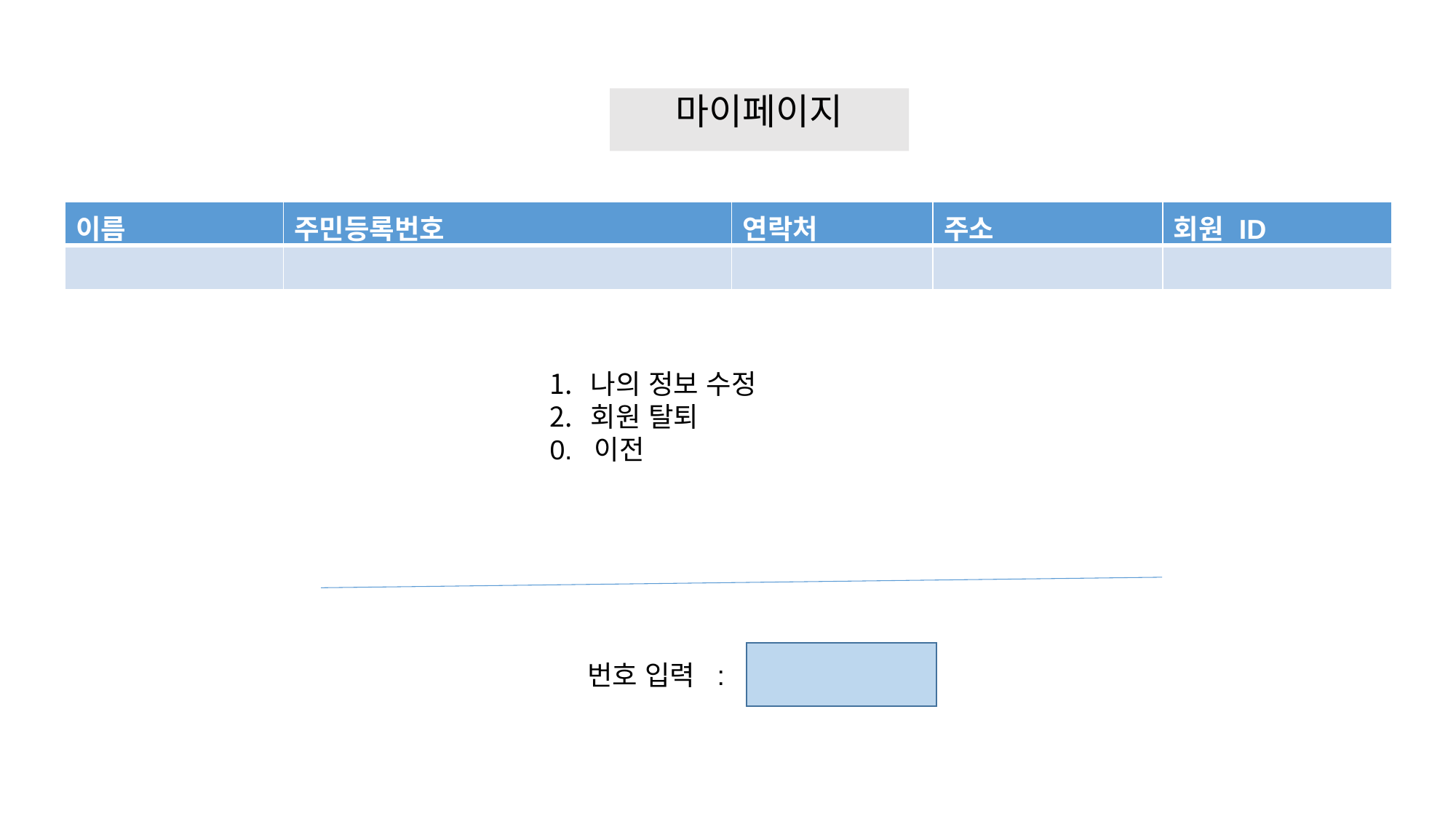

개인 정보 관리 위주로 작성함.
대출 내역 있으면 탈퇴 불가
마이페이지
| 이름 | 주민등록번호 | 연락처 | 주소 | 회원 ID |
| --- | --- | --- | --- | --- |
|  |  |  |  |  |
나의 정보 수정
회원 탈퇴
0.  이전

번호 입력  :